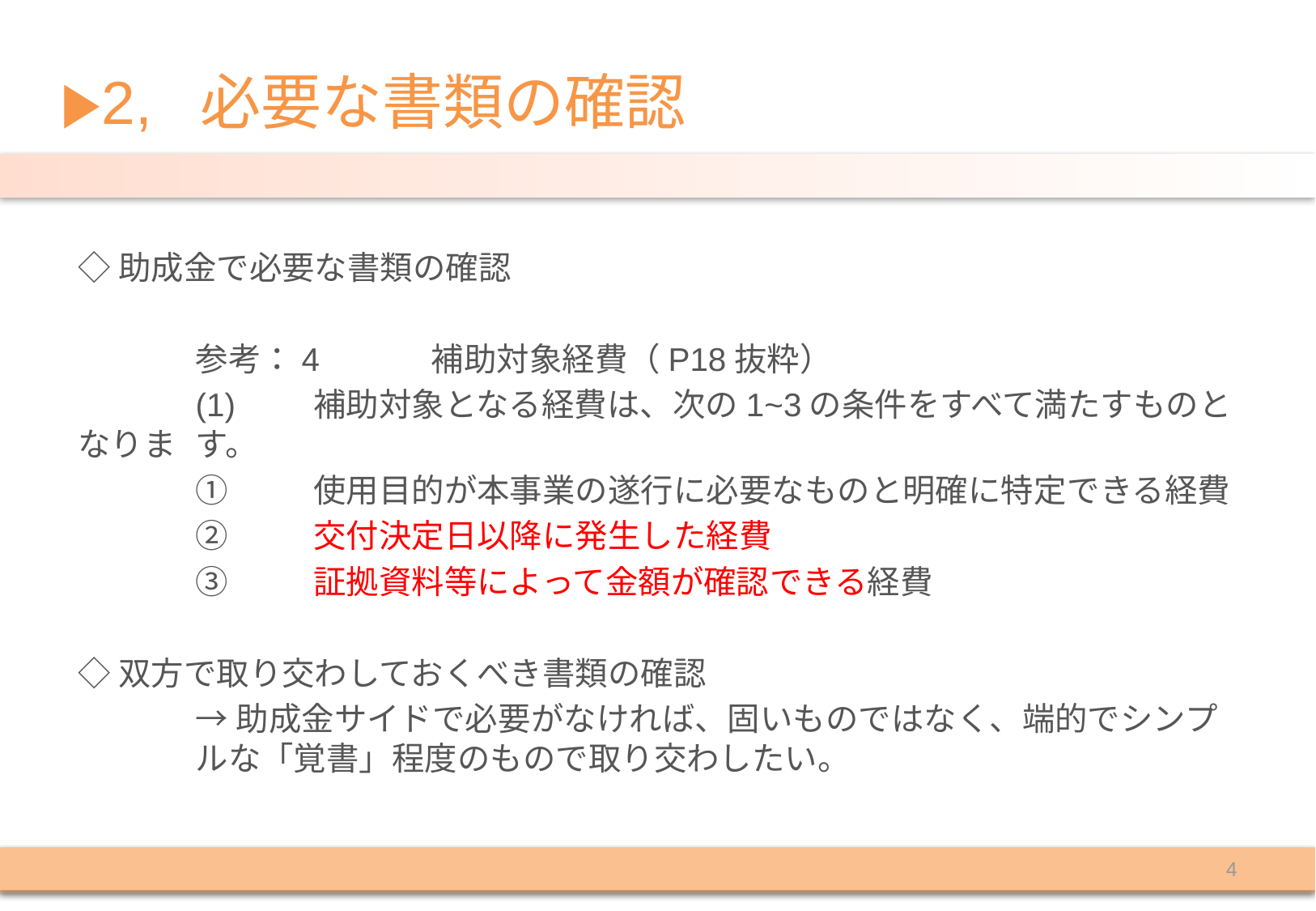

▶2,  必要な書類の確認

◇助成金で必要な書類の確認

	参考：4	補助対象経費（P18抜粋）
	(1)	補助対象となる経費は、次の1~3の条件をすべて満たすものとなりま			す。
	①	使用目的が本事業の遂行に必要なものと明確に特定できる経費
	②	交付決定日以降に発生した経費
	③	証拠資料等によって金額が確認できる経費

◇双方で取り交わしておくべき書類の確認
			→助成金サイドで必要がなければ、固いものではなく、端的でシンプ			ルな「覚書」程度のもので取り交わしたい。
4